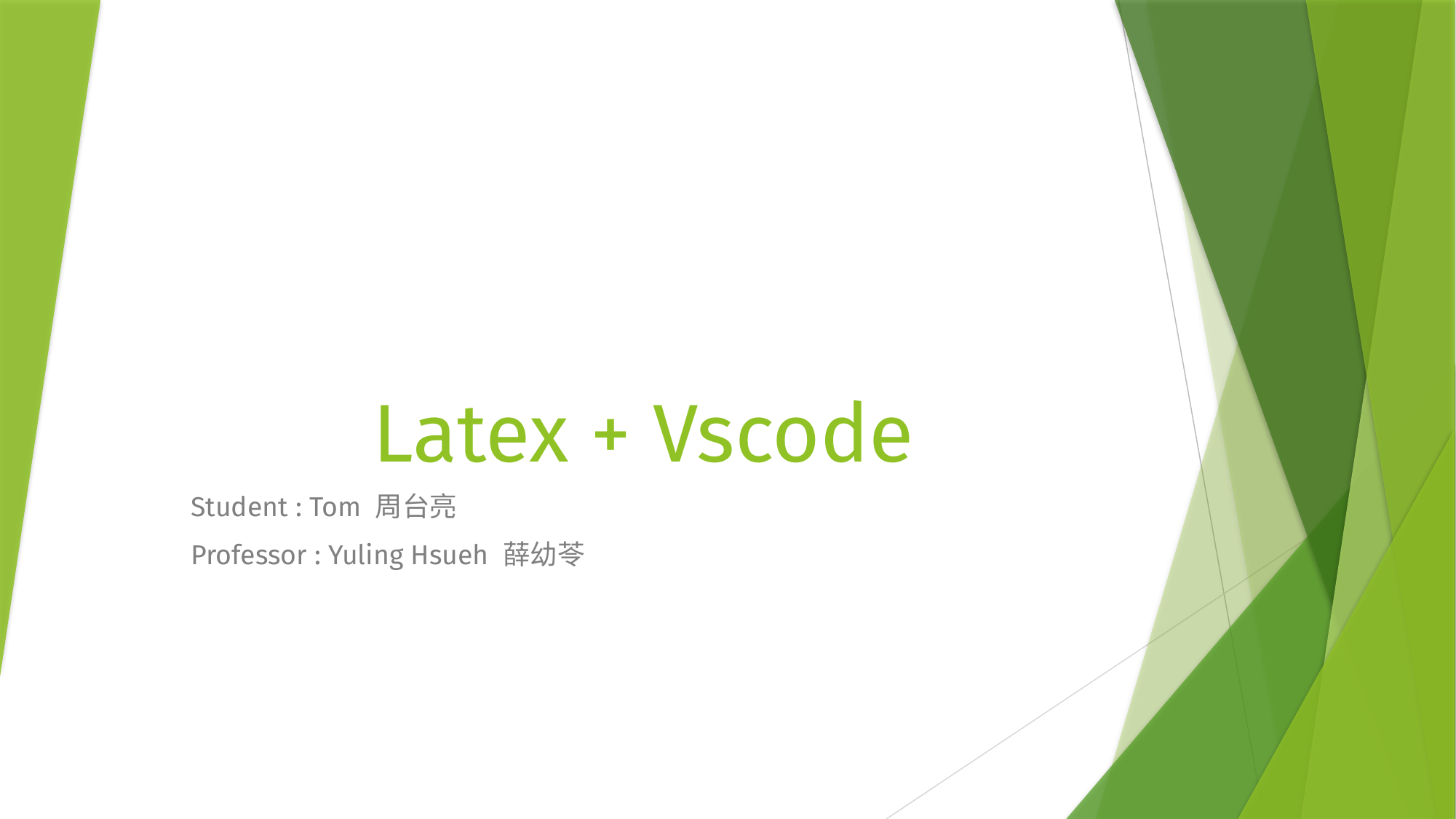

# Latex + Vscode
Student : Tom 周台亮
Professor : Yuling Hsueh 薛幼苓